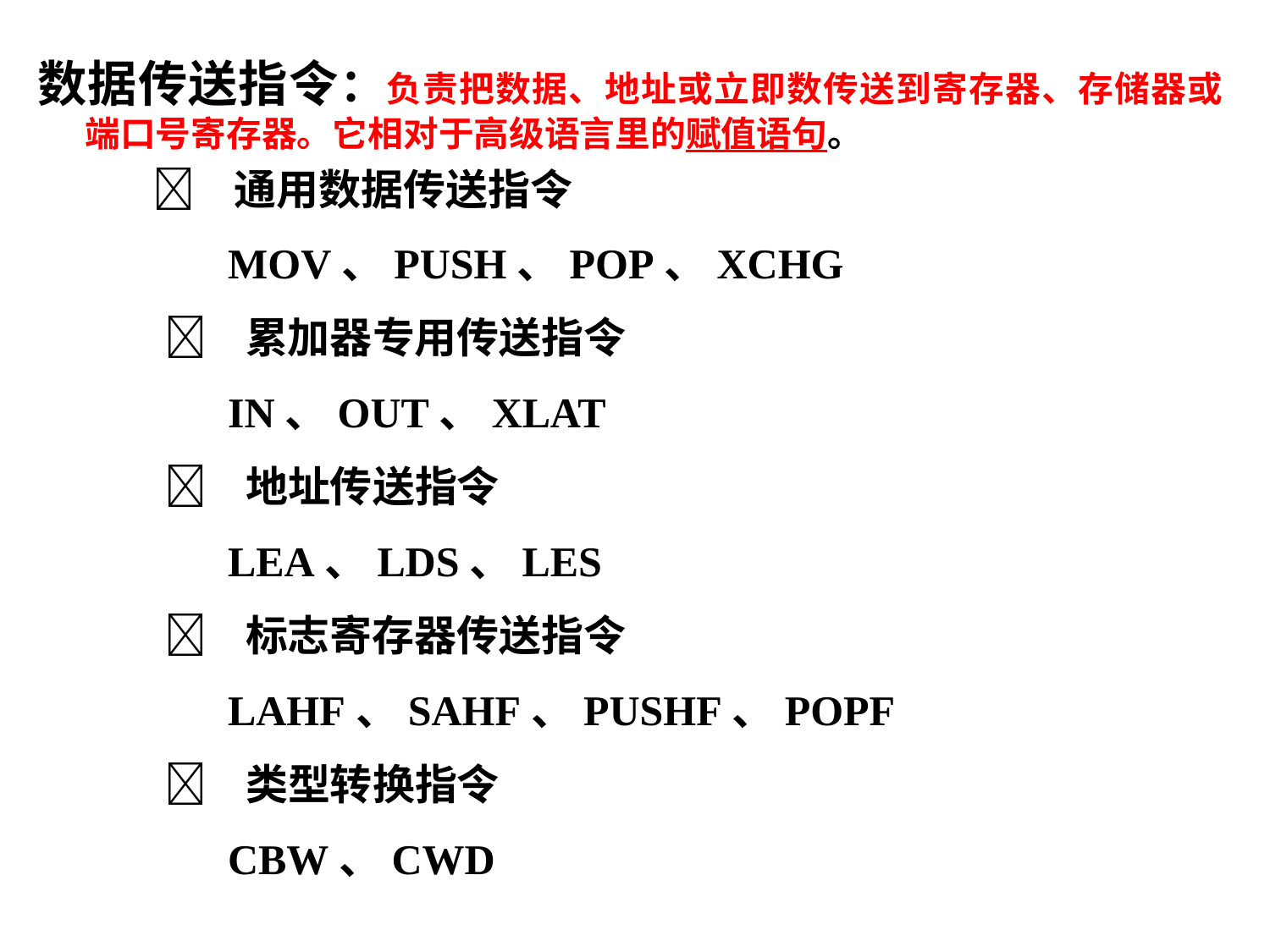

数据传送指令：负责把数据、地址或立即数传送到寄存器、存储器或端口号寄存器。它相对于高级语言里的赋值语句。
                •   通用数据传送指令
      MOV、PUSH、POP、XCHG
•   累加器专用传送指令
      IN、OUT、XLAT
•   地址传送指令
      LEA、LDS、LES
•   标志寄存器传送指令
      LAHF、SAHF、PUSHF、POPF
•   类型转换指令
      CBW、CWD